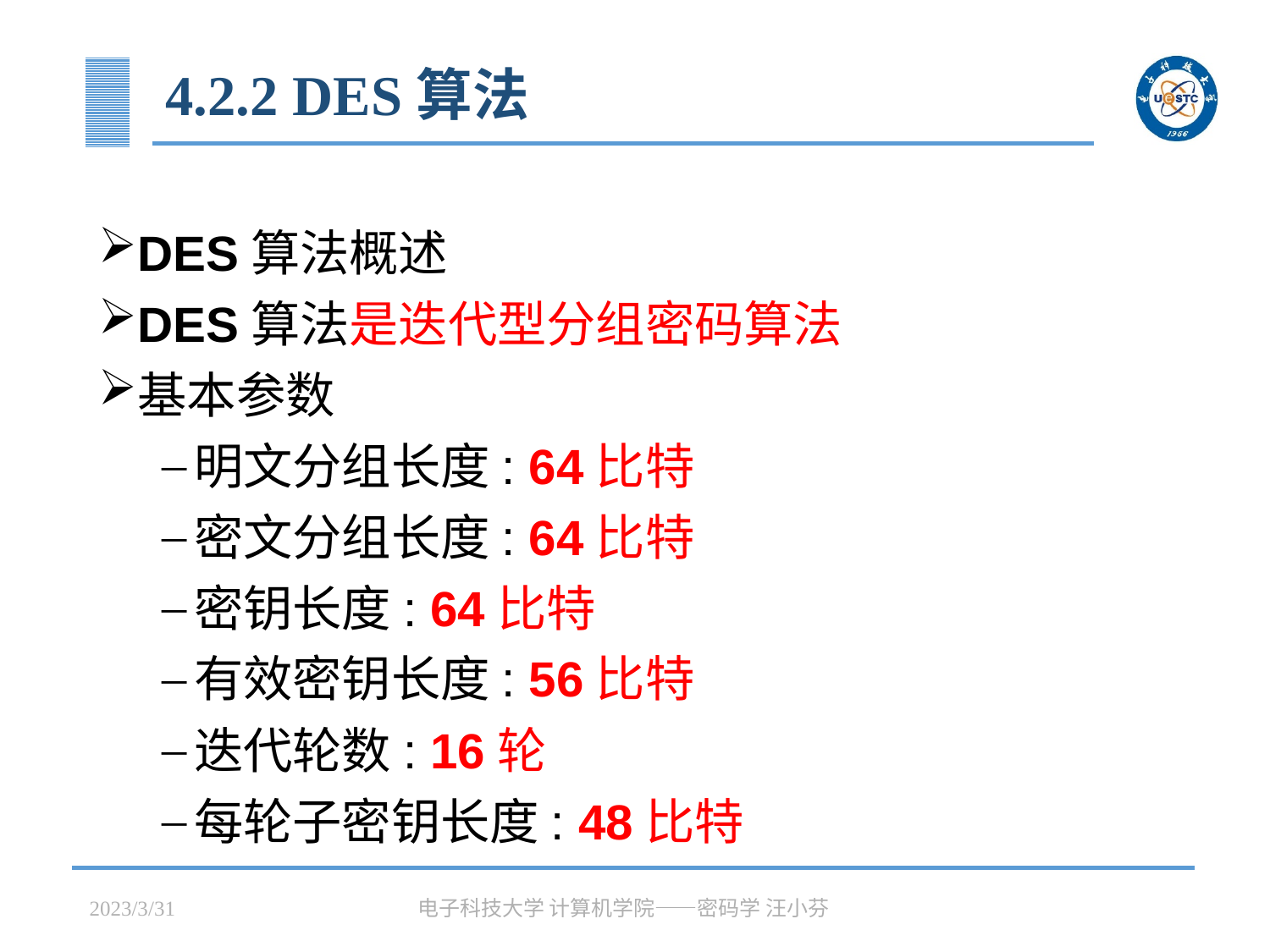

# 4.2.2 DES算法
DES算法概述
DES算法是迭代型分组密码算法
基本参数
明文分组长度: 64比特
密文分组长度: 64比特
密钥长度: 64比特
有效密钥长度: 56比特
迭代轮数: 16轮
每轮子密钥长度: 48比特
2023/3/31
电子科技大学 计算机学院——密码学 汪小芬